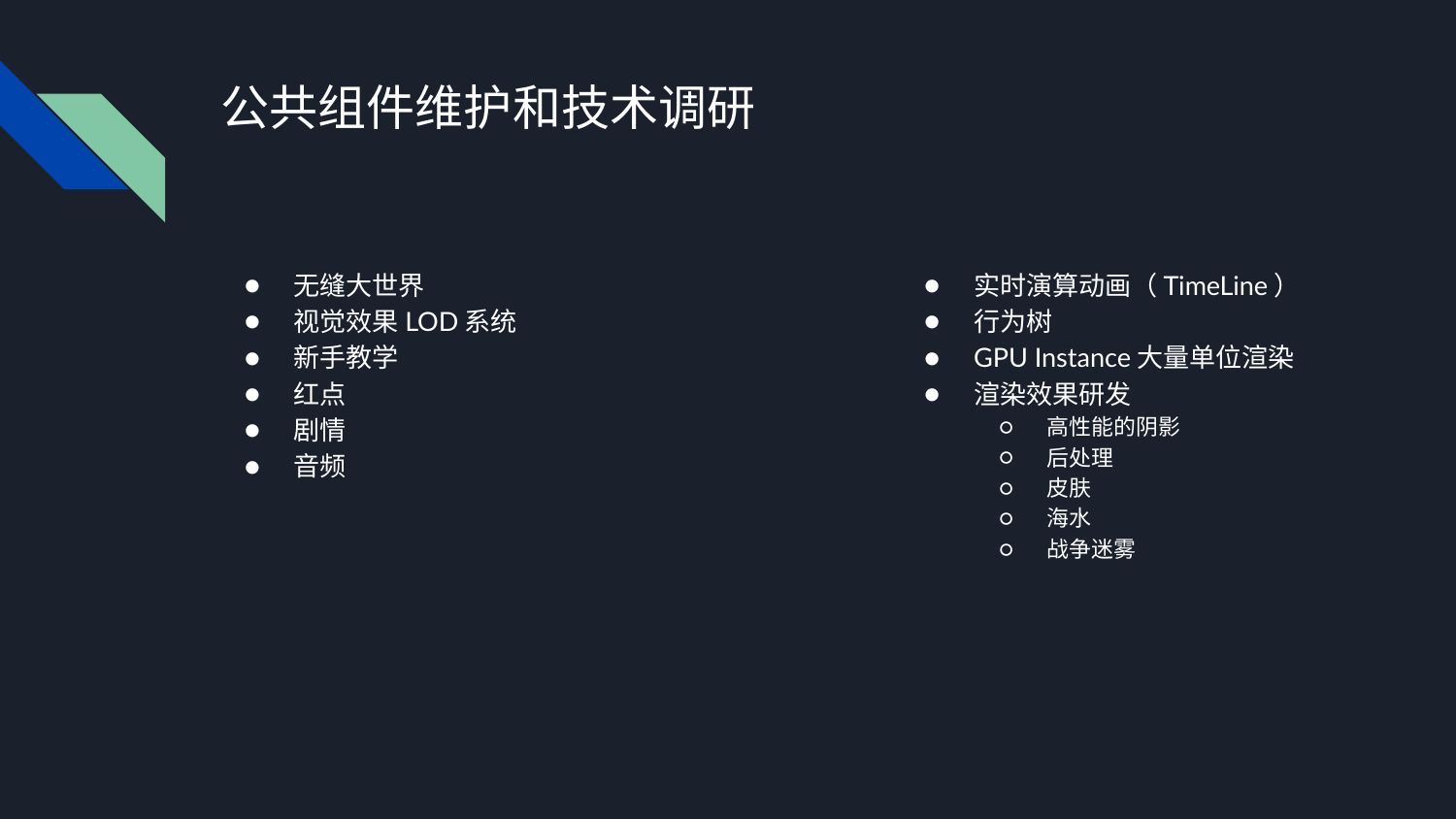

# 公共组件维护和技术调研
无缝大世界
视觉效果LOD系统
新手教学
红点
剧情
音频

实时演算动画（TimeLine）
行为树
GPU Instance大量单位渲染
渲染效果研发
高性能的阴影
后处理
皮肤
海水
战争迷雾